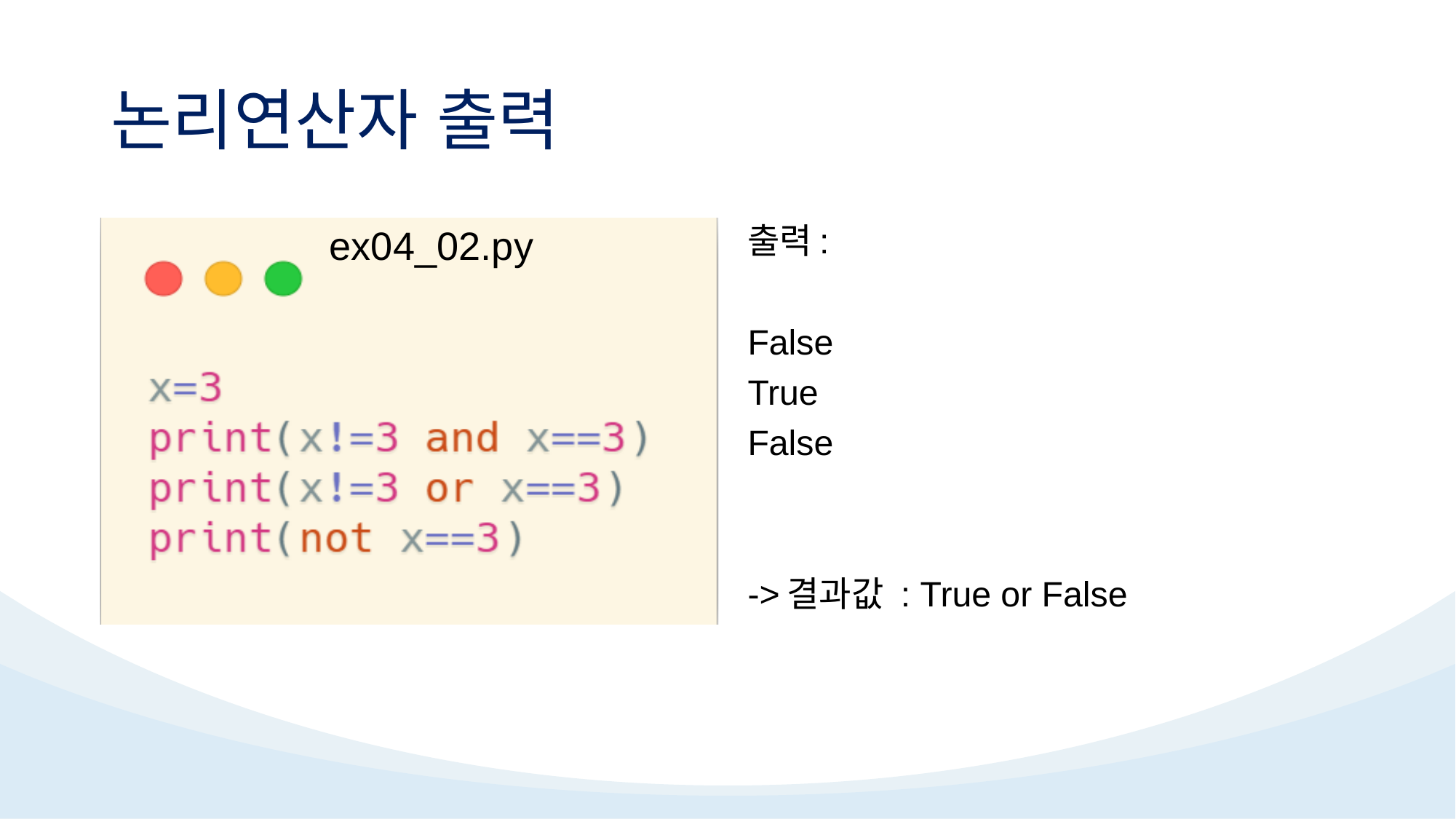

# 논리연산자 출력
		ex04_02.py
출력:

False
True
False

->결과값 : True or False